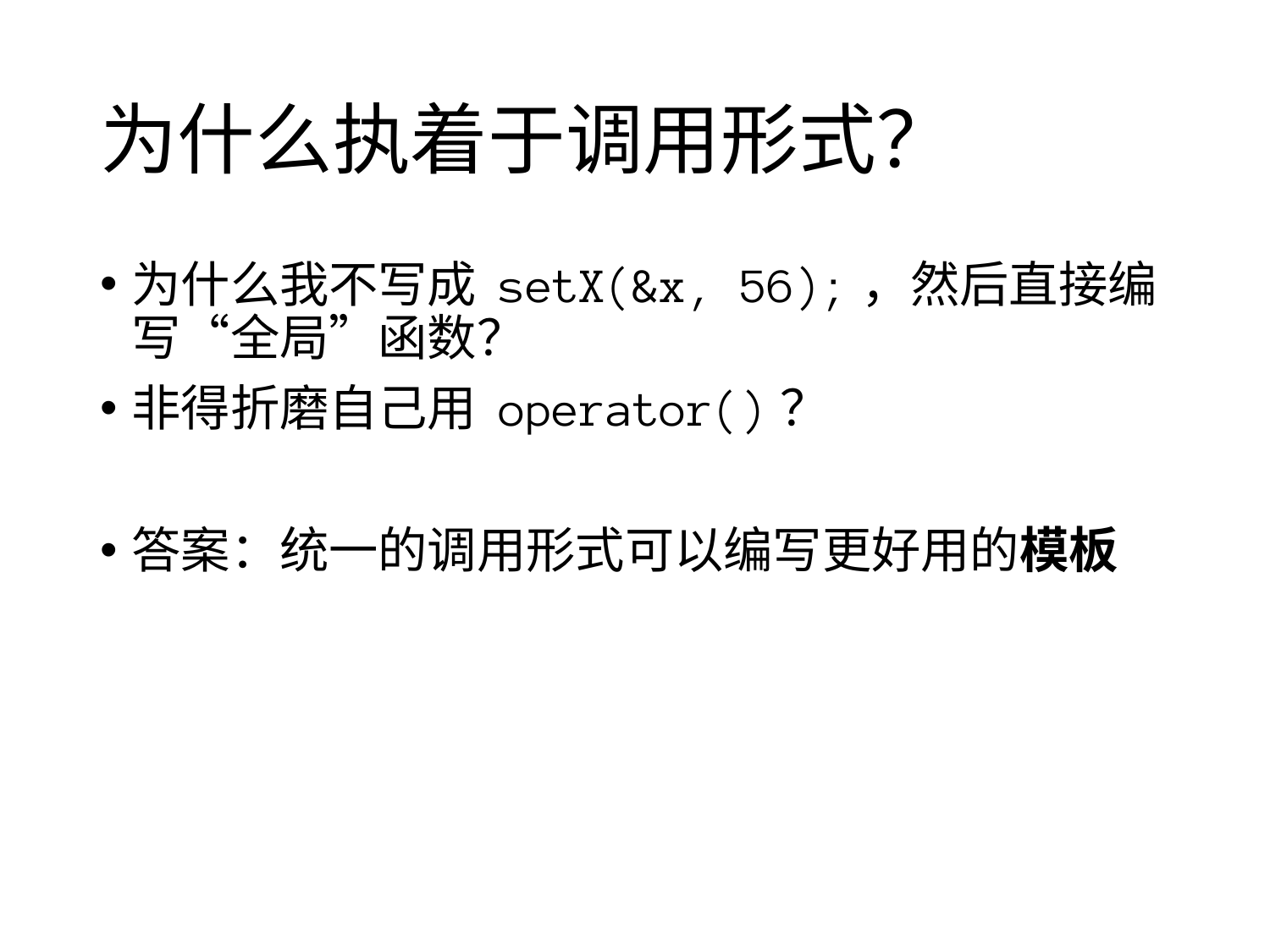

# 为什么执着于调用形式？
为什么我不写成 setX(&x, 56);，然后直接编写“全局”函数？
非得折磨自己用 operator()？

答案：统一的调用形式可以编写更好用的模板